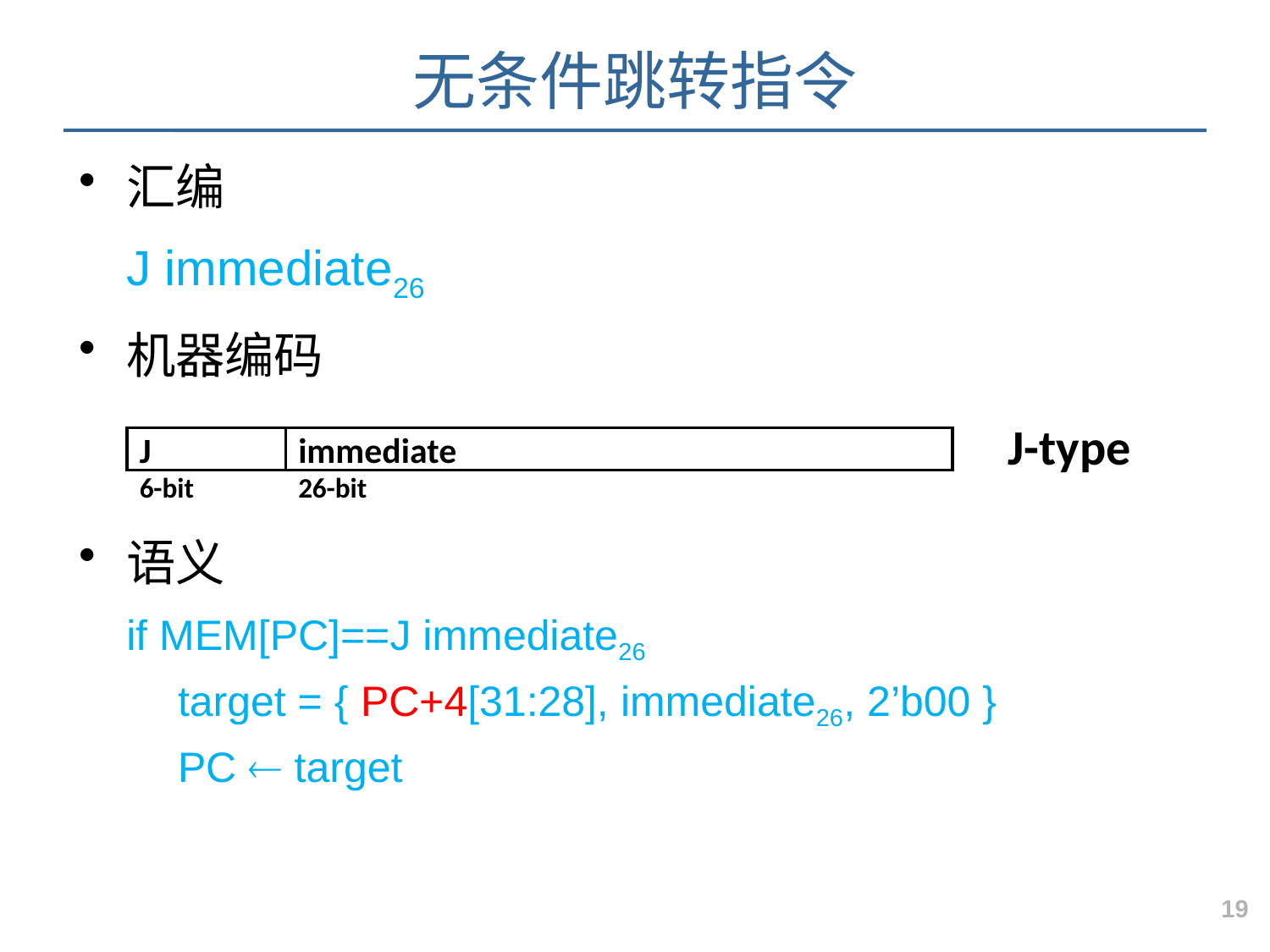

# 无条件跳转指令
汇编
	J immediate26
机器编码

语义
	if MEM[PC]==J immediate26
   target = { PC+4[31:28], immediate26, 2’b00 }
   PC ← target

J-type
J
6-bit
immediate
26-bit
19